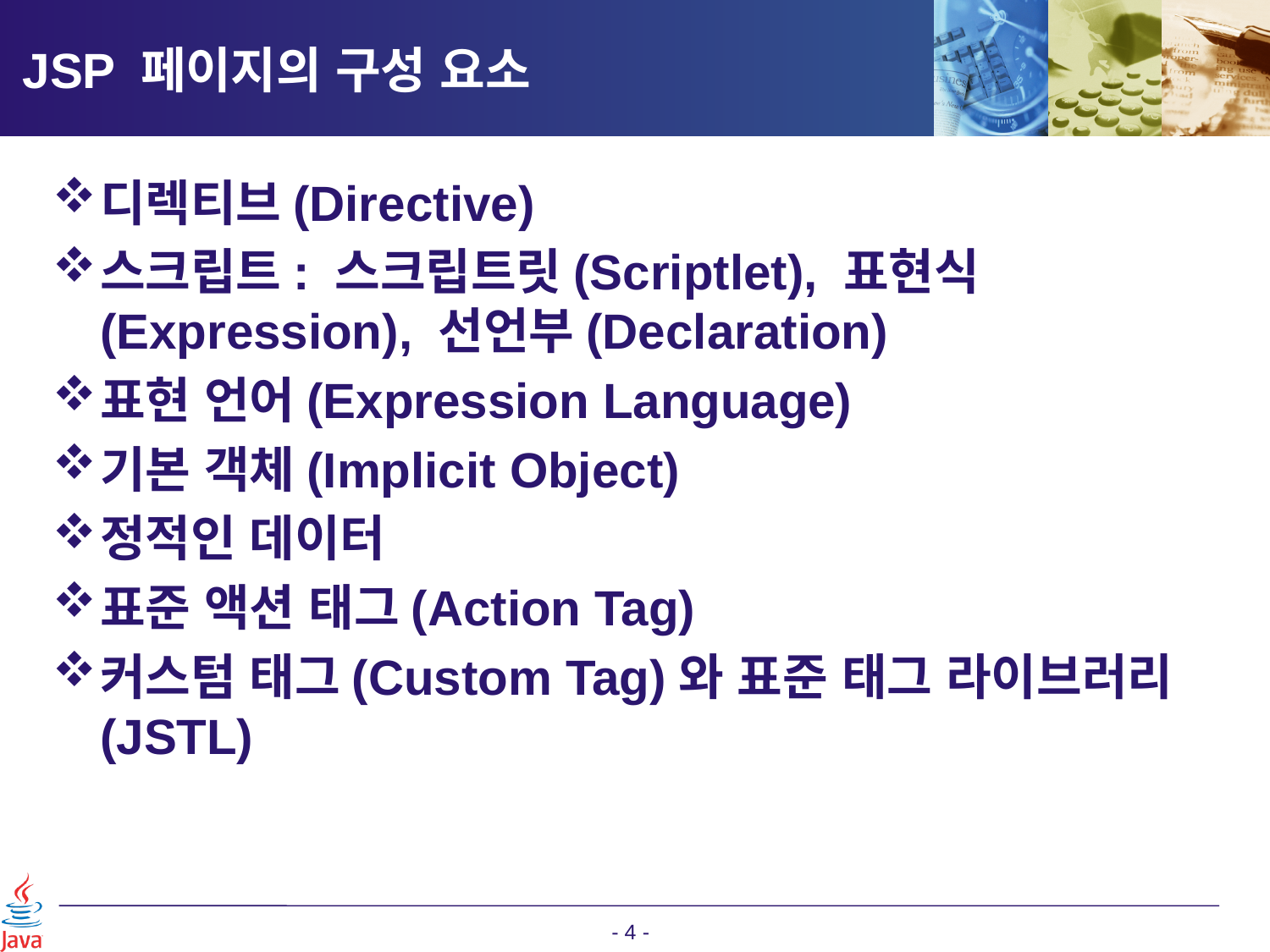

# JSP 페이지의 구성 요소
디렉티브(Directive)
스크립트: 스크립트릿(Scriptlet), 표현식(Expression), 선언부(Declaration)
표현 언어(Expression Language)
기본 객체(Implicit Object)
정적인 데이터
표준 액션 태그(Action Tag)
커스텀 태그(Custom Tag)와 표준 태그 라이브러리(JSTL)